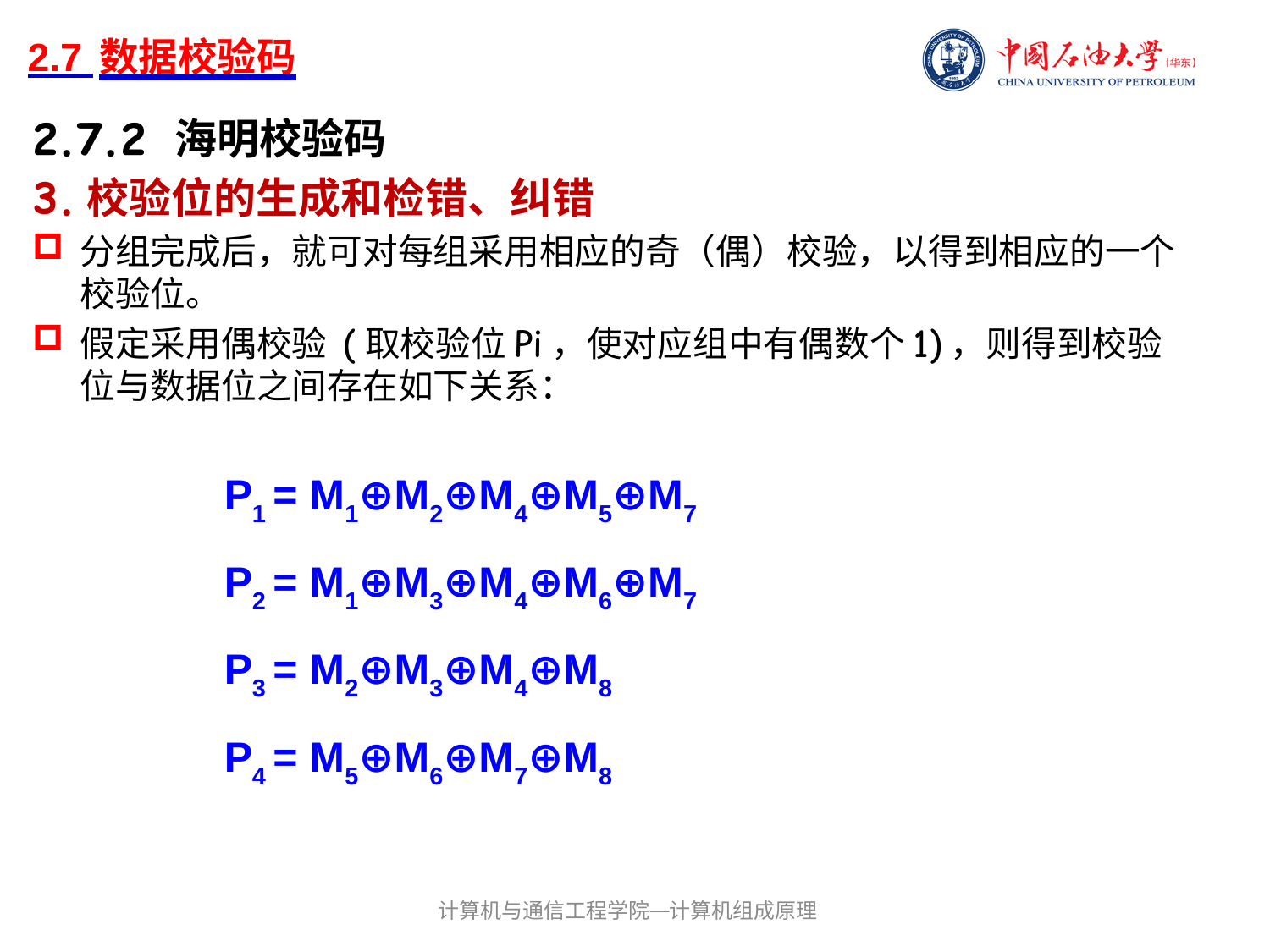

# 2.7 数据校验码
2.7.2 海明校验码
3.校验位的生成和检错、纠错
分组完成后，就可对每组采用相应的奇（偶）校验，以得到相应的一个校验位。
假定采用偶校验 (取校验位Pi，使对应组中有偶数个1)，则得到校验位与数据位之间存在如下关系：

P1 = M1⊕M2⊕M4⊕M5⊕M7
P2 = M1⊕M3⊕M4⊕M6⊕M7
P3 = M2⊕M3⊕M4⊕M8
P4 = M5⊕M6⊕M7⊕M8
91

计算机与通信工程学院—计算机组成原理